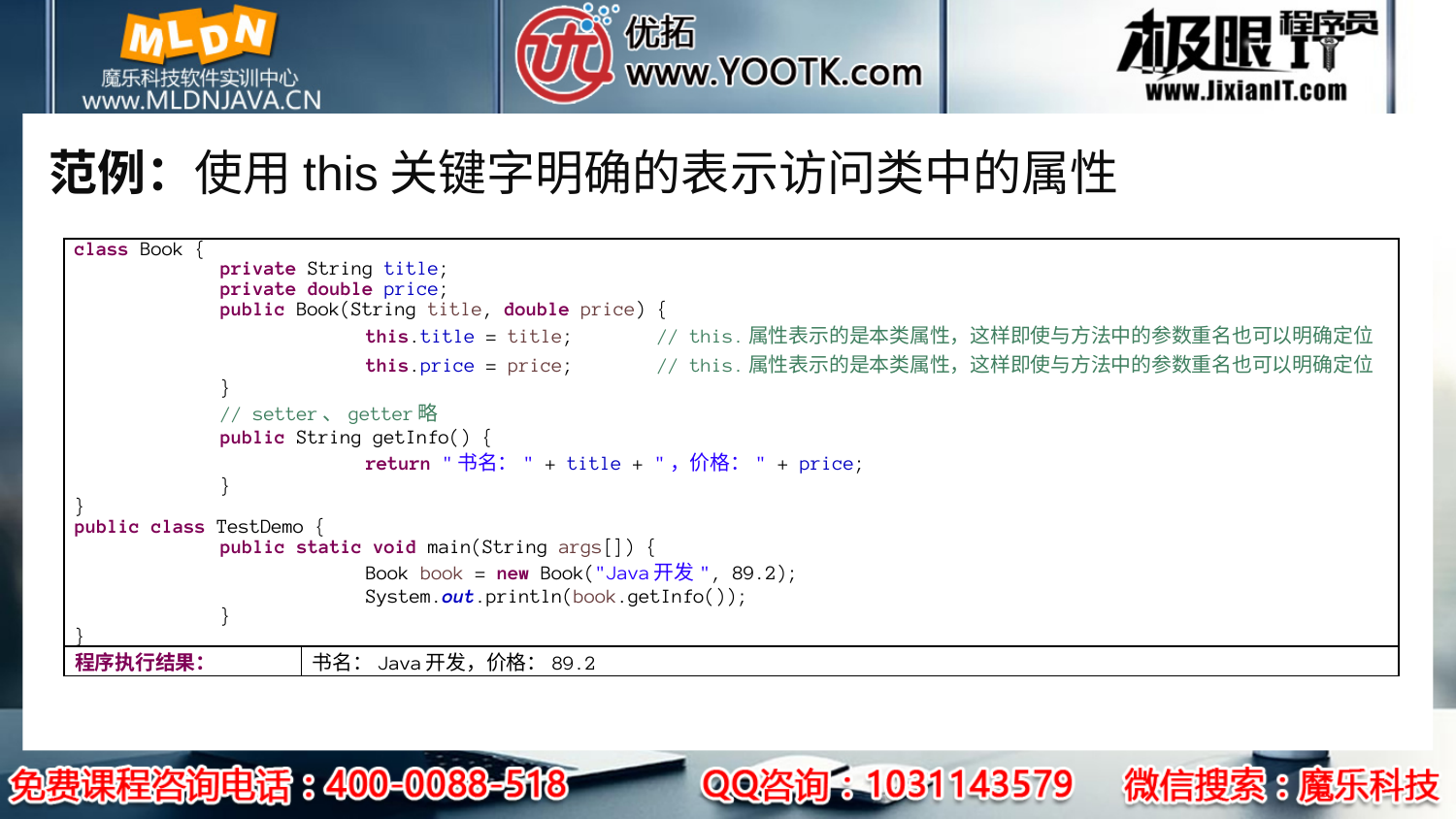

# 范例：使用this关键字明确的表示访问类中的属性
| class Book { private String title; private double price; public Book(String title, double price) { this.title = title; // this.属性表示的是本类属性，这样即使与方法中的参数重名也可以明确定位 this.price = price; // this.属性表示的是本类属性，这样即使与方法中的参数重名也可以明确定位 } // setter、getter略 public String getInfo() { return "书名：" + title + "，价格：" + price; } } public class TestDemo { public static void main(String args[]) { Book book = new Book("Java开发", 89.2); System.out.println(book.getInfo()); } } |  |
| --- | --- |
| 程序执行结果： | 书名：Java开发，价格：89.2 |